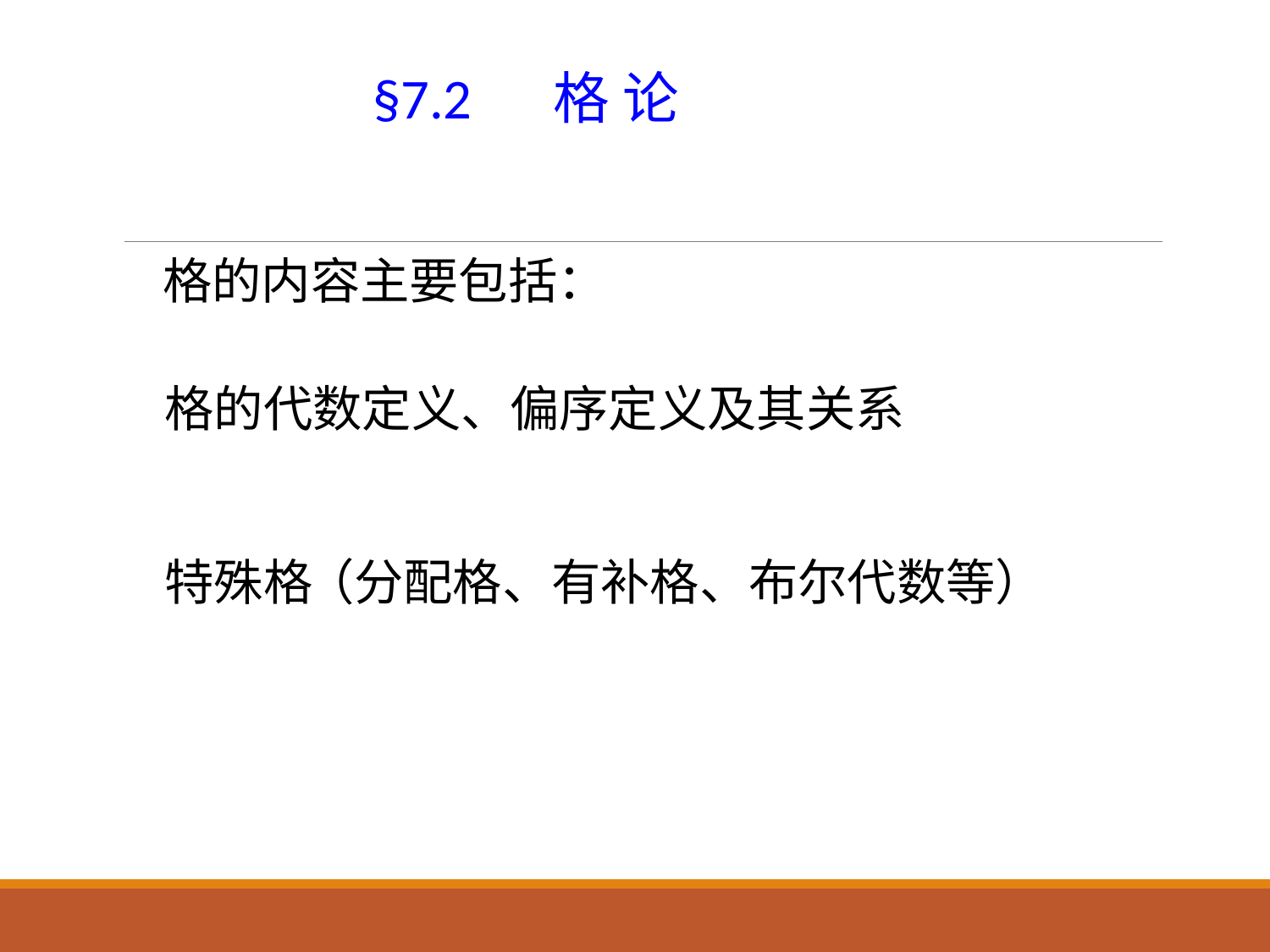

§7.2  格 论
格的内容主要包括：
格的代数定义、偏序定义及其关系
特殊格
（分配格、有补格、布尔代数等）